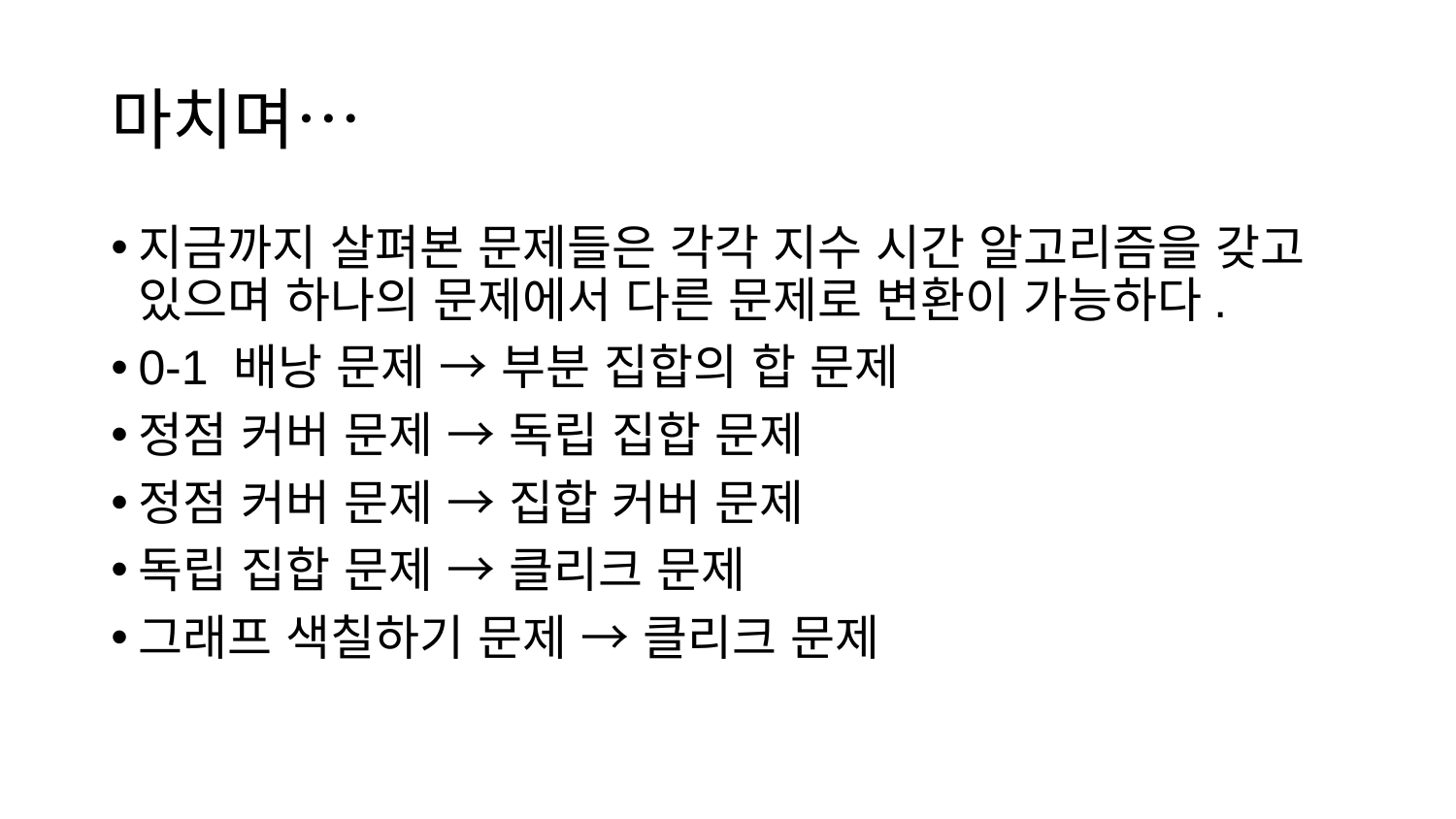

# 마치며…
지금까지 살펴본 문제들은 각각 지수 시간 알고리즘을 갖고 있으며 하나의 문제에서 다른 문제로 변환이 가능하다.
0-1 배낭 문제 → 부분 집합의 합 문제
정점 커버 문제 → 독립 집합 문제
정점 커버 문제 → 집합 커버 문제
독립 집합 문제 → 클리크 문제
그래프 색칠하기 문제 → 클리크 문제